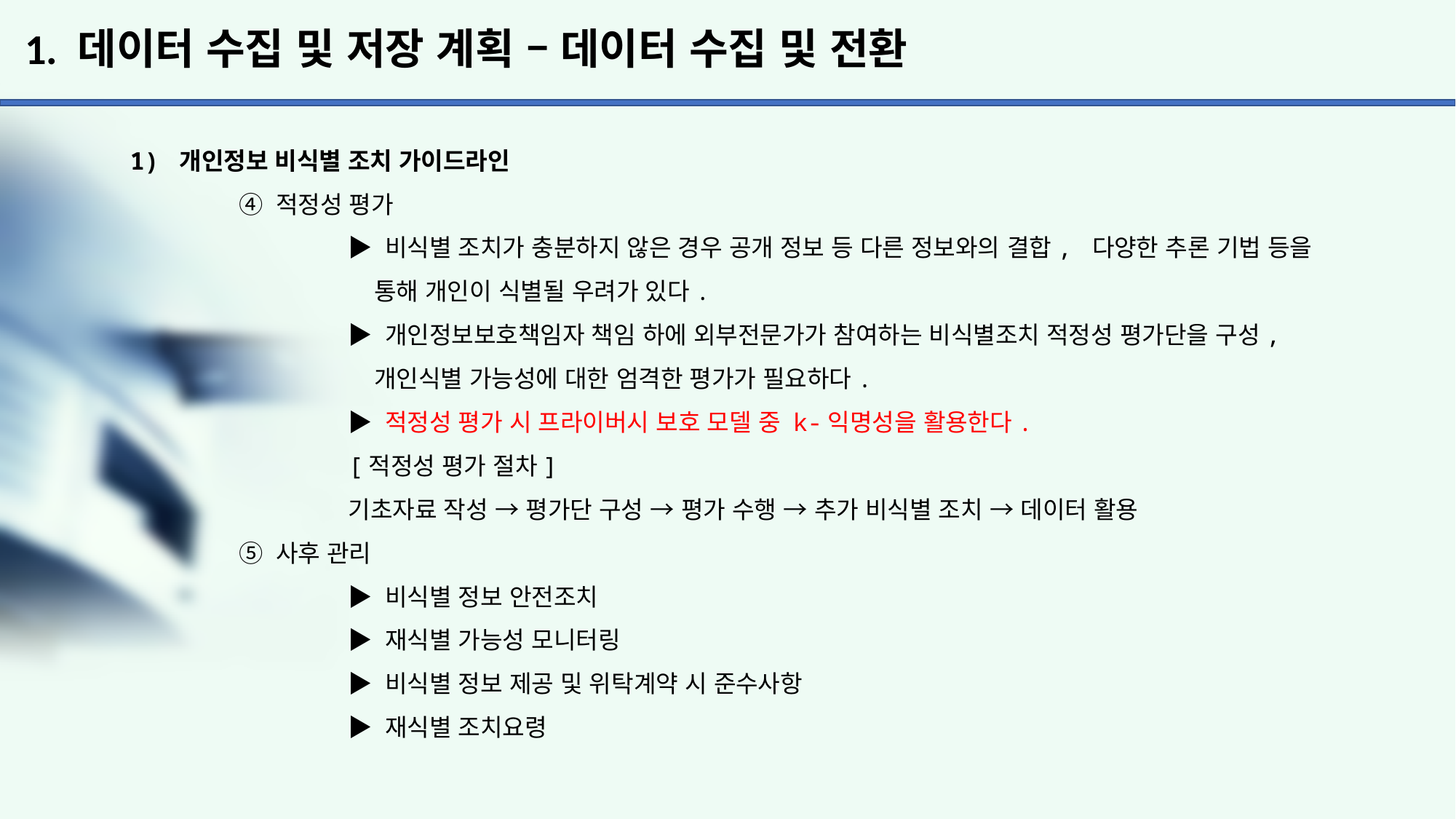

# 1. 데이터 수집 및 저장 계획 – 데이터 수집 및 전환
1) 개인정보 비식별 조치 가이드라인
	④ 적정성 평가
		▶ 비식별 조치가 충분하지 않은 경우 공개 정보 등 다른 정보와의 결합, 다양한 추론 기법 등을
		   통해 개인이 식별될 우려가 있다.
		▶ 개인정보보호책임자 책임 하에 외부전문가가 참여하는 비식별조치 적정성 평가단을 구성,
		   개인식별 가능성에 대한 엄격한 평가가 필요하다.
		▶ 적정성 평가 시 프라이버시 보호 모델 중 k-익명성을 활용한다.
		[적정성 평가 절차]
		기초자료 작성 → 평가단 구성 → 평가 수행 → 추가 비식별 조치 → 데이터 활용
	⑤ 사후 관리
		▶ 비식별 정보 안전조치
		▶ 재식별 가능성 모니터링
		▶ 비식별 정보 제공 및 위탁계약 시 준수사항
		▶ 재식별 조치요령